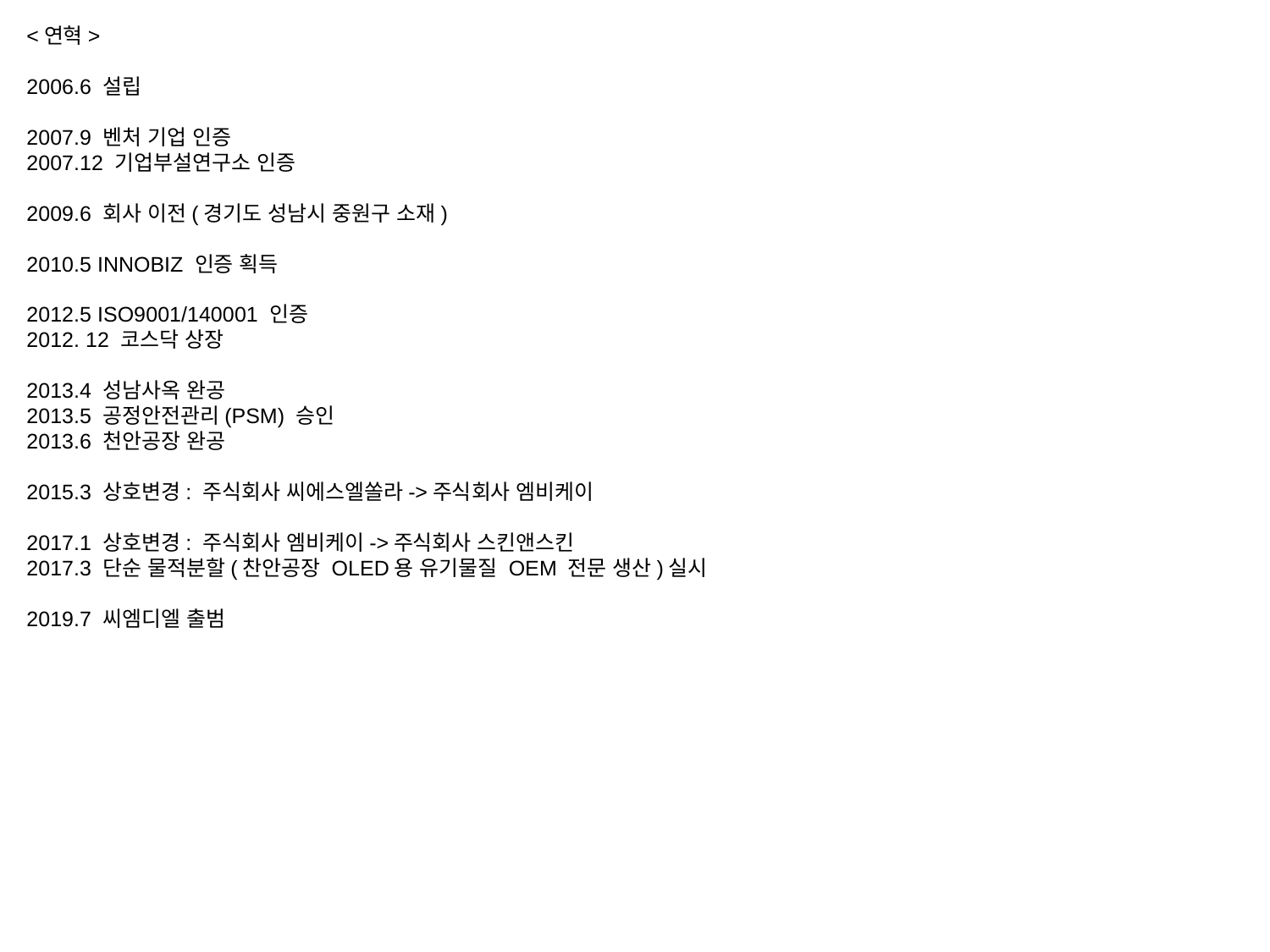

<연혁>

2006.6 설립

2007.9 벤처 기업 인증
2007.12 기업부설연구소 인증

2009.6 회사 이전(경기도 성남시 중원구 소재)

2010.5 INNOBIZ 인증 획득

2012.5 ISO9001/140001 인증
2012. 12 코스닥 상장

2013.4 성남사옥 완공
2013.5 공정안전관리(PSM) 승인
2013.6 천안공장 완공

2015.3 상호변경: 주식회사 씨에스엘쏠라->주식회사 엠비케이

2017.1 상호변경: 주식회사 엠비케이->주식회사 스킨앤스킨
2017.3 단순 물적분할(찬안공장 OLED용 유기물질 OEM 전문 생산)실시

2019.7 씨엠디엘 출범